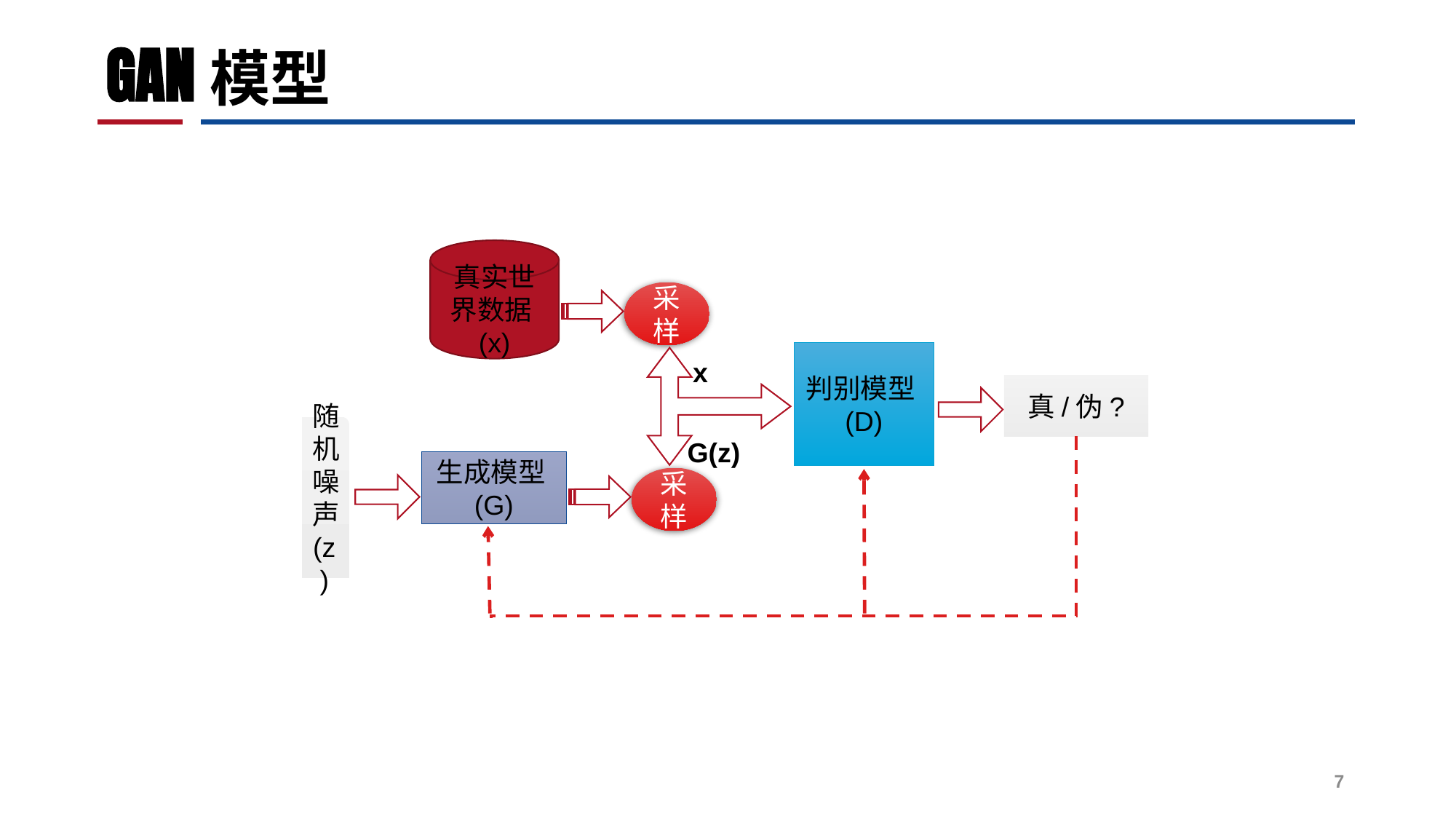

# GAN模型
真实世界数据(x)
采样

判别模型(D)
x
真/伪?

随机噪声(z)
G(z)
生成模型(G)
采样

7